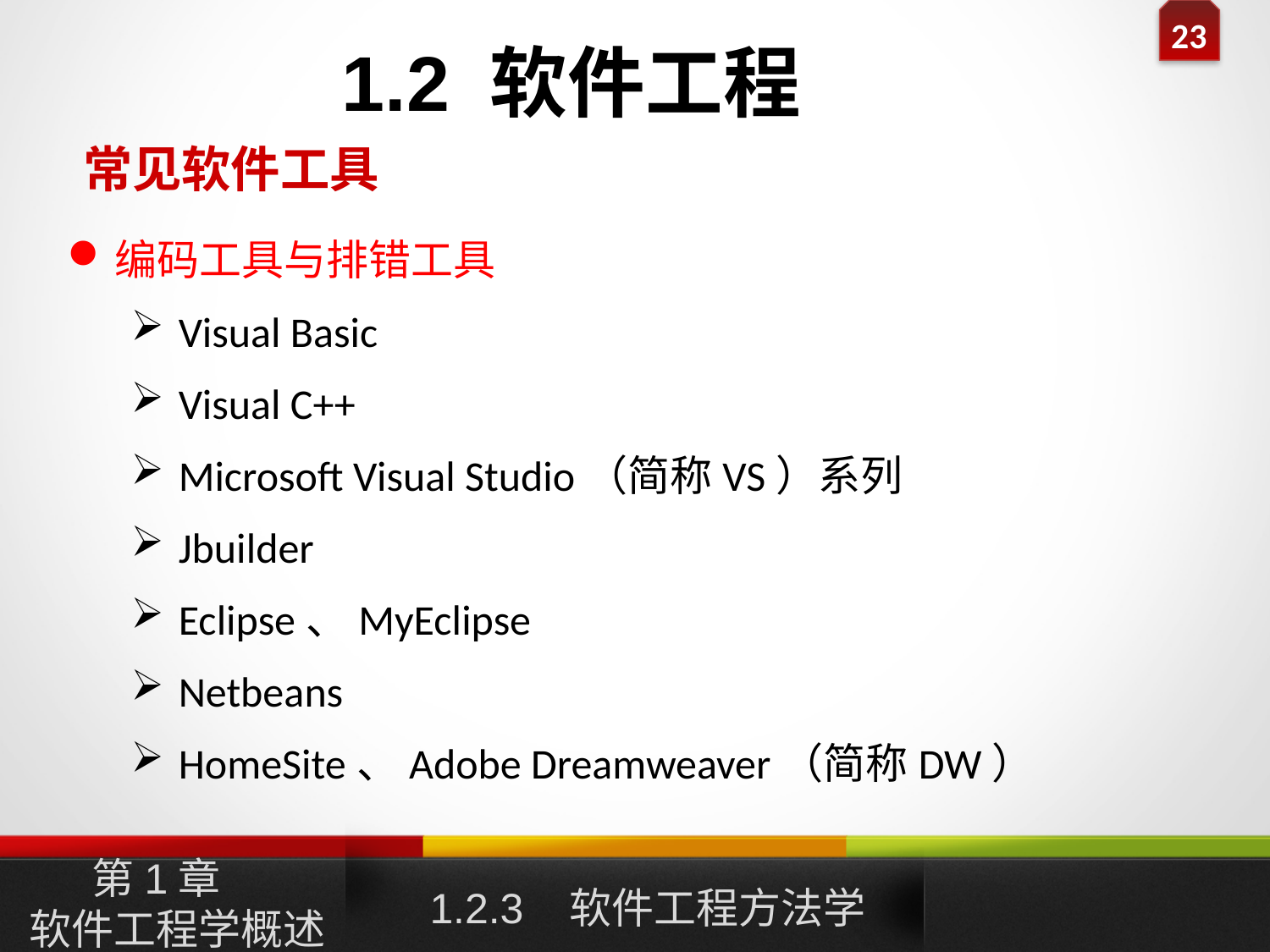

1.2 软件工程
常见软件工具
编码工具与排错工具
Visual Basic
Visual C++
Microsoft Visual Studio（简称VS）系列
Jbuilder
Eclipse、MyEclipse
Netbeans
HomeSite、Adobe Dreamweaver（简称DW）

1.2.3   软件工程方法学